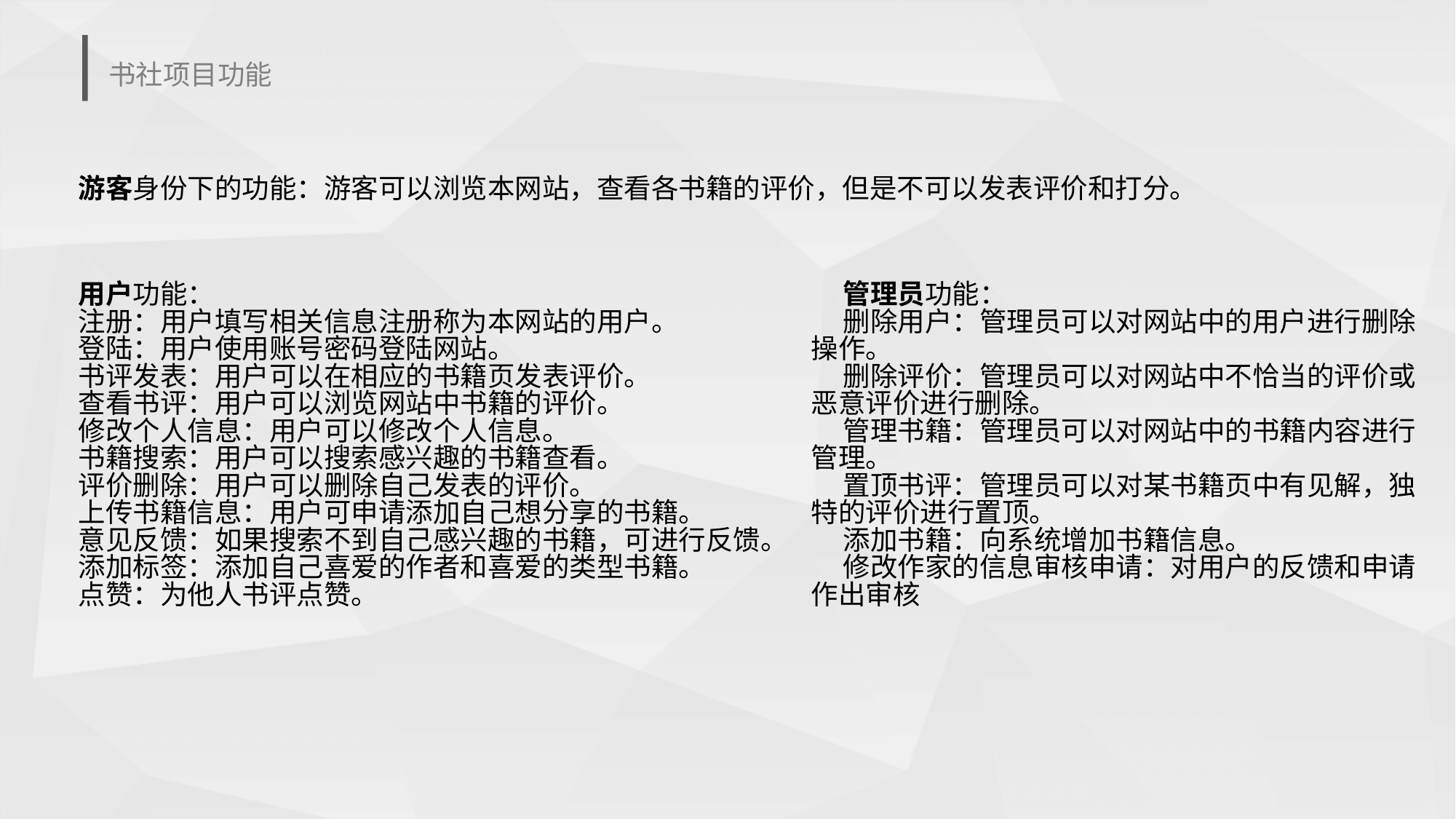

# 书社项目功能
游客身份下的功能：游客可以浏览本网站，查看各书籍的评价，但是不可以发表评价和打分。
用户功能：
注册：用户填写相关信息注册称为本网站的用户。
登陆：用户使用账号密码登陆网站。
书评发表：用户可以在相应的书籍页发表评价。
查看书评：用户可以浏览网站中书籍的评价。
修改个人信息：用户可以修改个人信息。
书籍搜索：用户可以搜索感兴趣的书籍查看。
评价删除：用户可以删除自己发表的评价。
上传书籍信息：用户可申请添加自己想分享的书籍。
意见反馈：如果搜索不到自己感兴趣的书籍，可进行反馈。
添加标签：添加自己喜爱的作者和喜爱的类型书籍。
点赞：为他人书评点赞。
管理员功能：
删除用户：管理员可以对网站中的用户进行删除操作。
删除评价：管理员可以对网站中不恰当的评价或恶意评价进行删除。
管理书籍：管理员可以对网站中的书籍内容进行管理。
置顶书评：管理员可以对某书籍页中有见解，独特的评价进行置顶。
添加书籍：向系统增加书籍信息。
修改作家的信息审核申请：对用户的反馈和申请作出审核